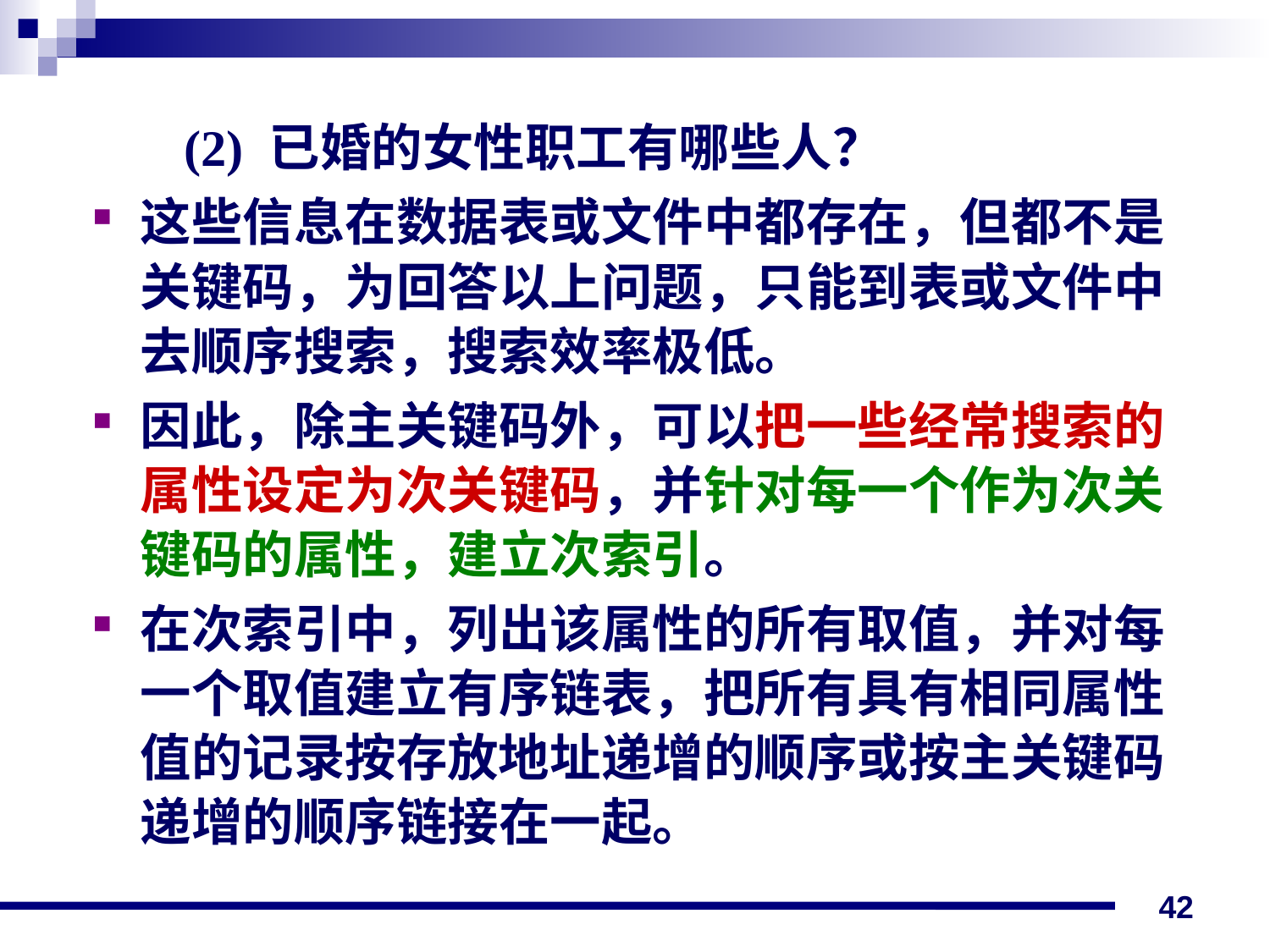

(2) 已婚的女性职工有哪些人？
这些信息在数据表或文件中都存在，但都不是关键码，为回答以上问题，只能到表或文件中去顺序搜索，搜索效率极低。
因此，除主关键码外，可以把一些经常搜索的属性设定为次关键码，并针对每一个作为次关键码的属性，建立次索引。
在次索引中，列出该属性的所有取值，并对每一个取值建立有序链表，把所有具有相同属性值的记录按存放地址递增的顺序或按主关键码递增的顺序链接在一起。
42